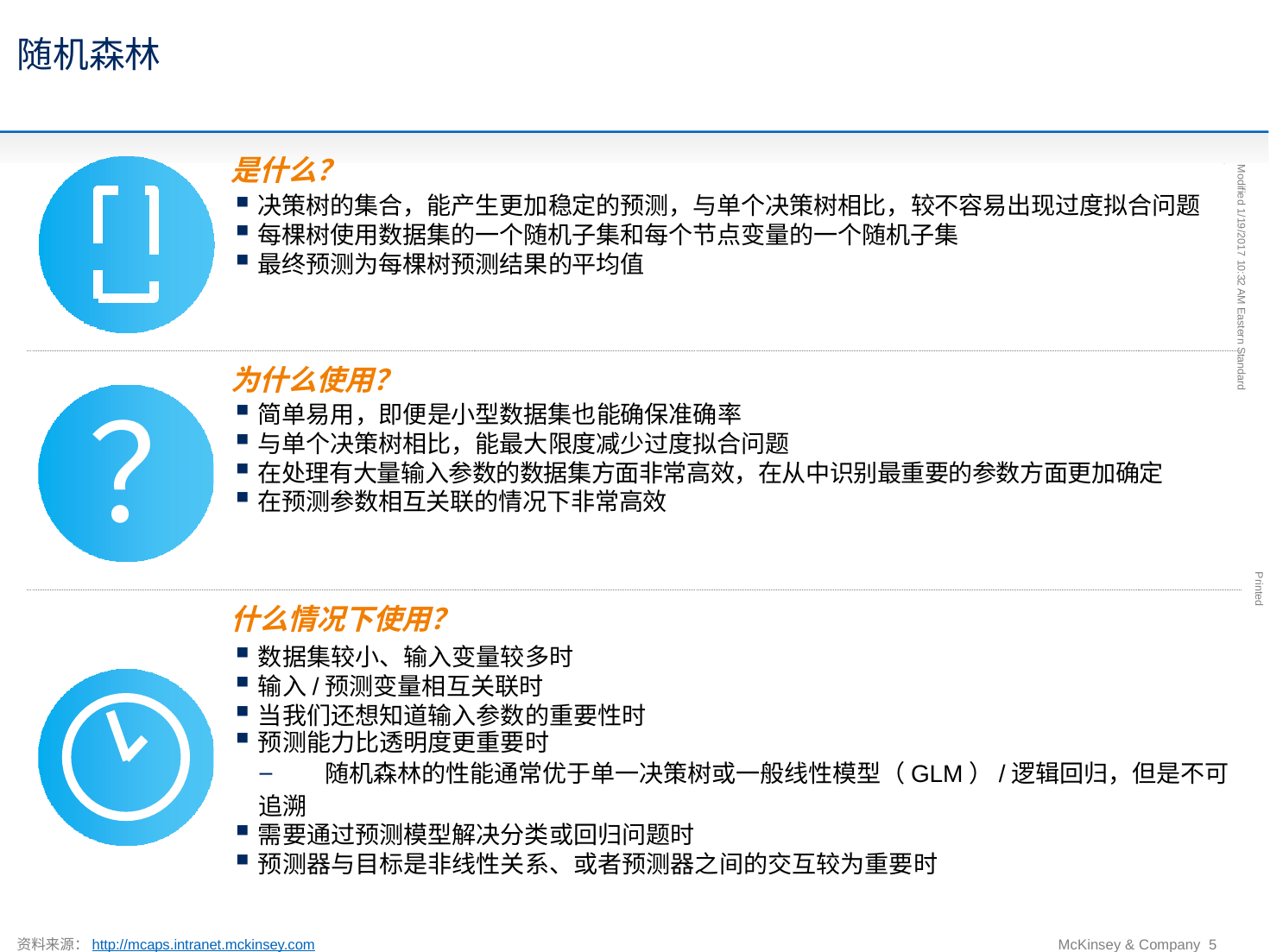

# 随机森林
随机森林

Last Modified 1/19/2017 10:32 AM Eastern Standard Time
是什么？
决策树的集合，能产生更加稳定的预测，与单个决策树相比，较不容易出现过度拟合问题
每棵树使用数据集的一个随机子集和每个节点变量的一个随机子集
最终预测为每棵树预测结果的平均值

为什么使用？
简单易用，即便是小型数据集也能确保准确率

？
与单个决策树相比，能最大限度减少过度拟合问题
在处理有大量输入参数的数据集方面非常高效，在从中识别最重要的参数方面更加确定
在预测参数相互关联的情况下非常高效
Printed

什么情况下使用？
数据集较小、输入变量较多时
输入/预测变量相互关联时
当我们还想知道输入参数的重要性时
预测能力比透明度更重要时
–	随机森林的性能通常优于单一决策树或一般线性模型（GLM）/逻辑回归，但是不可追溯
需要通过预测模型解决分类或回归问题时
预测器与目标是非线性关系、或者预测器之间的交互较为重要时

资料来源：http://mcaps.intranet.mckinsey.com	McKinsey & Company 5